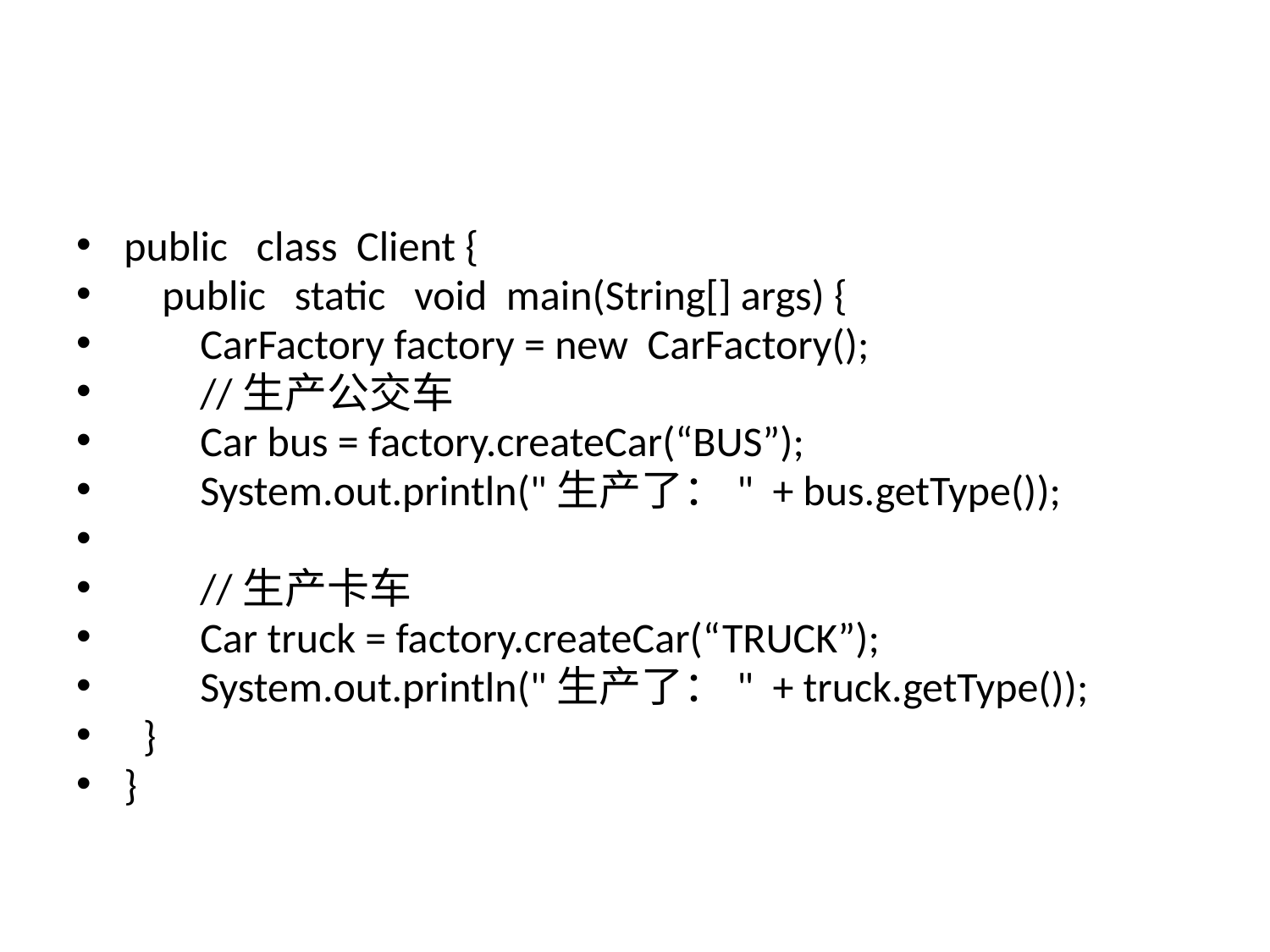

#
public   class  Client {
    public   static   void  main(String[] args) {
        CarFactory factory = new  CarFactory();
        //生产公交车
        Car bus = factory.createCar(“BUS”);
        System.out.println("生产了："  + bus.getType());

        //生产卡车
        Car truck = factory.createCar(“TRUCK”);
        System.out.println("生产了："  + truck.getType());
  }
}